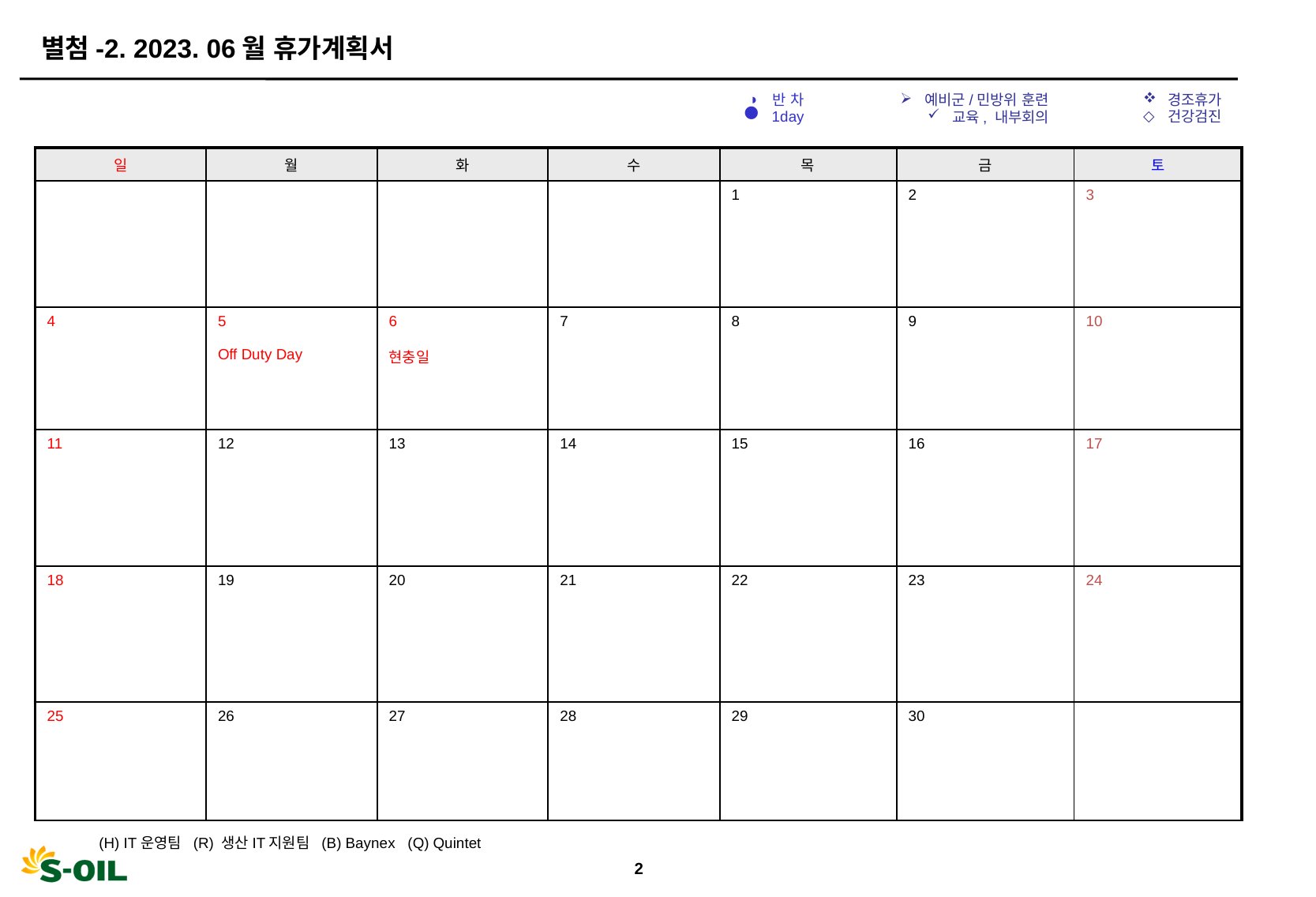

별첨-2. 2023. 06월 휴가계획서
반 차
 1day
경조휴가
건강검진
예비군/민방위 훈련
교육, 내부회의
| 일 | 월 | 화 | 수 | 목 | 금 | 토 |
| --- | --- | --- | --- | --- | --- | --- |
|  |  |  |  | 1 | 2 | 3 |
| 4 | 5 Off Duty Day | 6 현충일 | 7 | 8 | 9 | 10 |
| 11 | 12 | 13 | 14 | 15 | 16 | 17 |
| 18 | 19 | 20 | 21 | 22 | 23 | 24 |
| 25 | 26 | 27 | 28 | 29 | 30 |  |
(H) IT운영팀  (R) 생산IT지원팀  (B) Baynex   (Q) Quintet